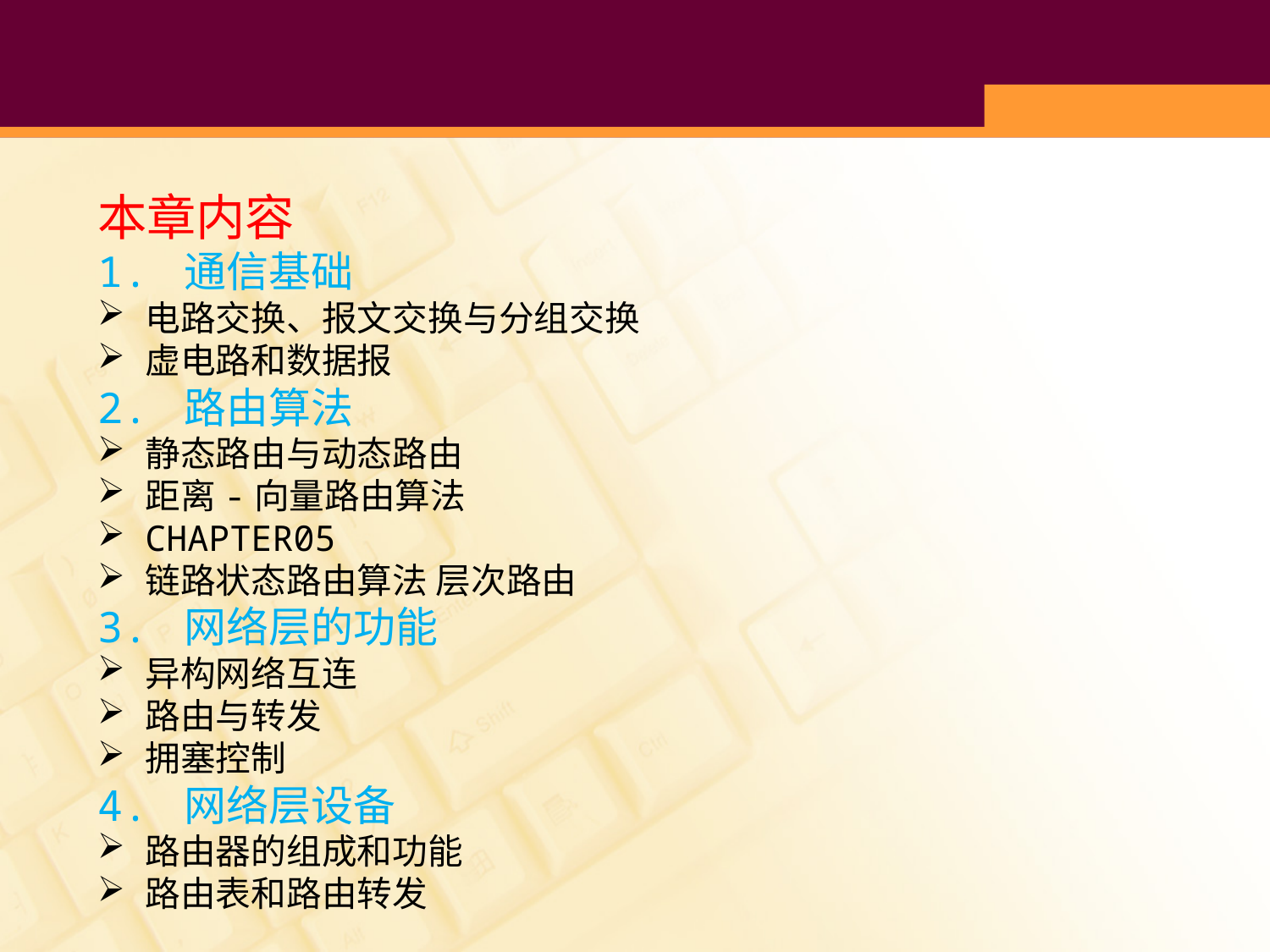

#
本章内容
1. 通信基础
电路交换、报文交换与分组交换
虚电路和数据报
2. 路由算法
静态路由与动态路由
距离-向量路由算法
CHAPTER05
链路状态路由算法 层次路由
3. 网络层的功能
异构网络互连
路由与转发
拥塞控制
4. 网络层设备
路由器的组成和功能
路由表和路由转发